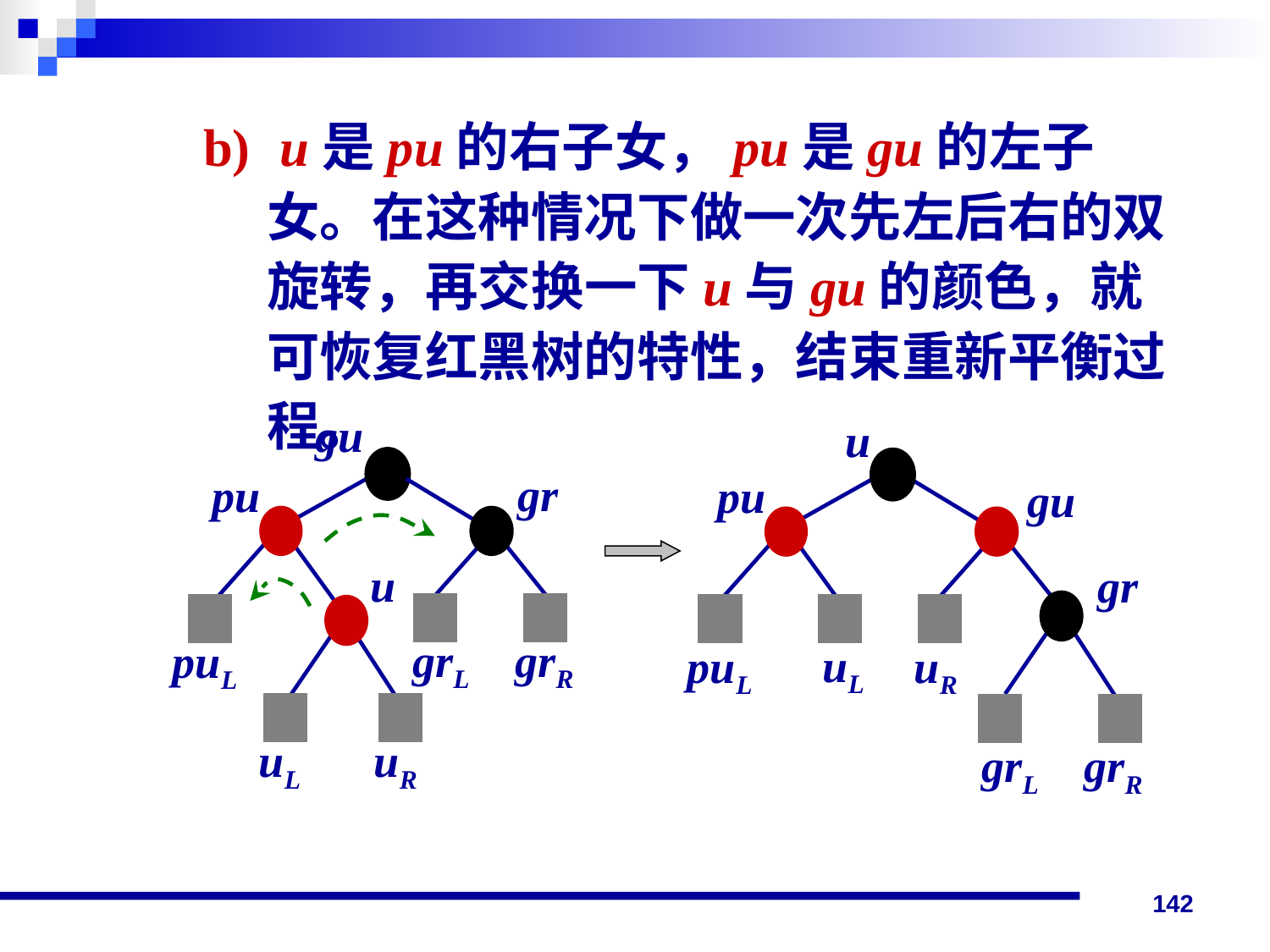

u是pu的右子女，pu是gu的左子女。在这种情况下做一次先左后右的双旋转，再交换一下u与gu的颜色，就可恢复红黑树的特性，结束重新平衡过程。
gu

gr
pu
u
grL    grR
puL
uL
uR
u

pu
gu

gr

uL
puL
uR

grL    grR

142